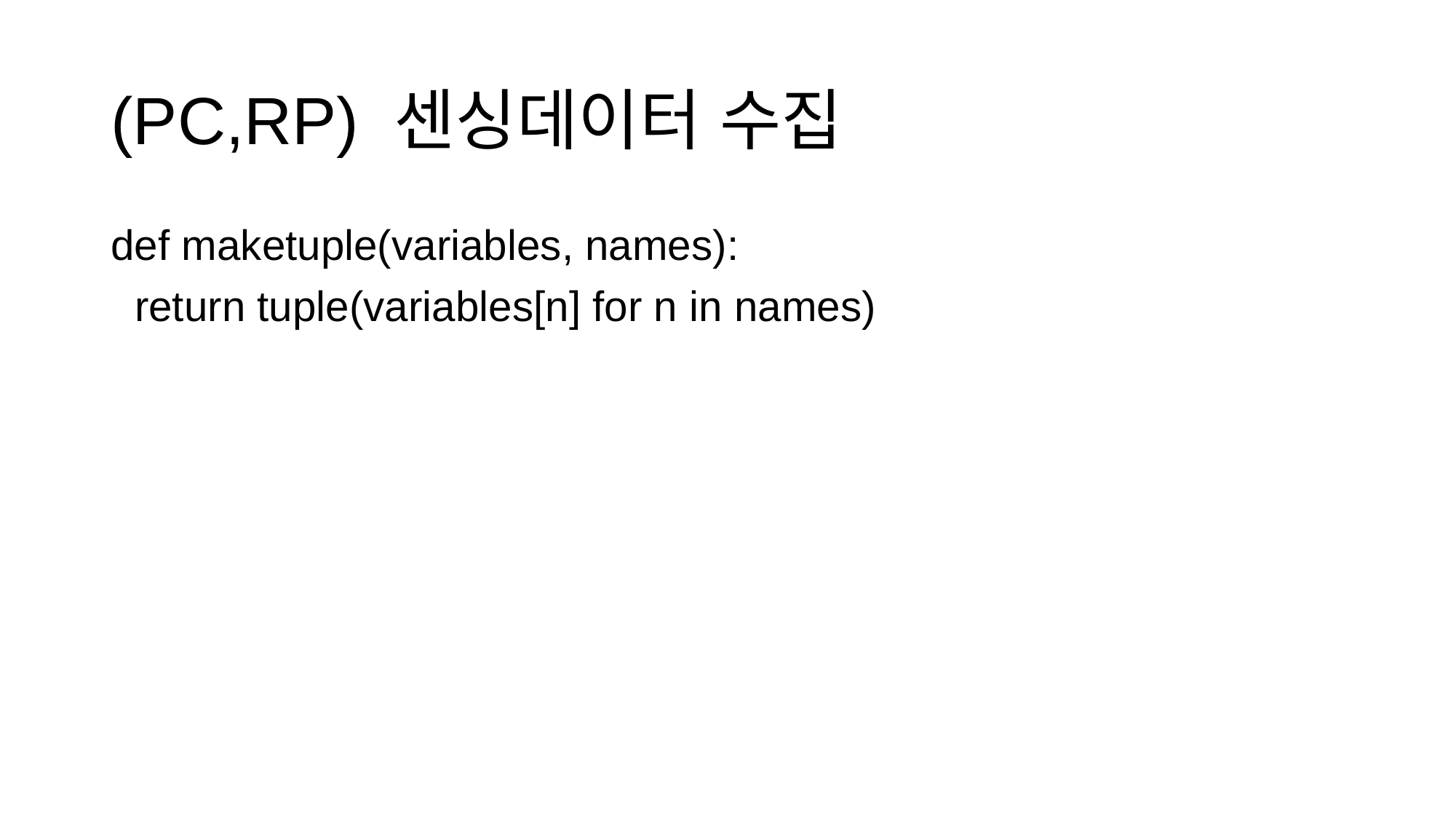

# (PC,RP) 센싱데이터 수집
def maketuple(variables, names):
  return tuple(variables[n] for n in names)